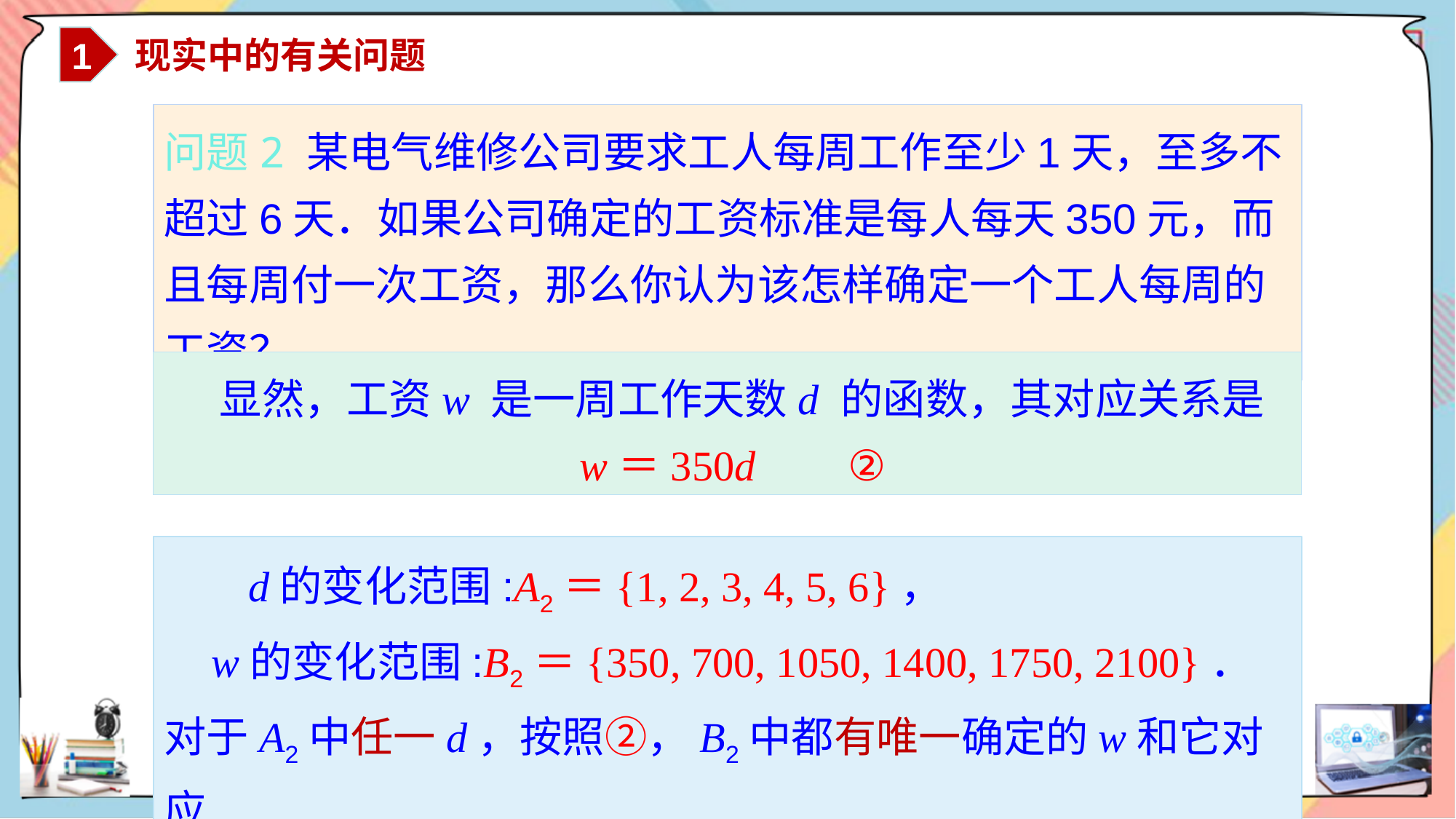

1
 现实中的有关问题
问题2 某电气维修公司要求工人每周工作至少1天，至多不超过6天．如果公司确定的工资标准是每人每天350元，而且每周付一次工资，那么你认为该怎样确定一个工人每周的工资？
   显然，工资w 是一周工作天数d 的函数，其对应关系是
 w＝350d        ②
        d的变化范围:A2＝{1, 2, 3, 4, 5, 6}，
    w的变化范围:B2＝{350, 700, 1050, 1400, 1750, 2100}．
对于A2中任一d，按照②，B2中都有唯一确定的w和它对应.